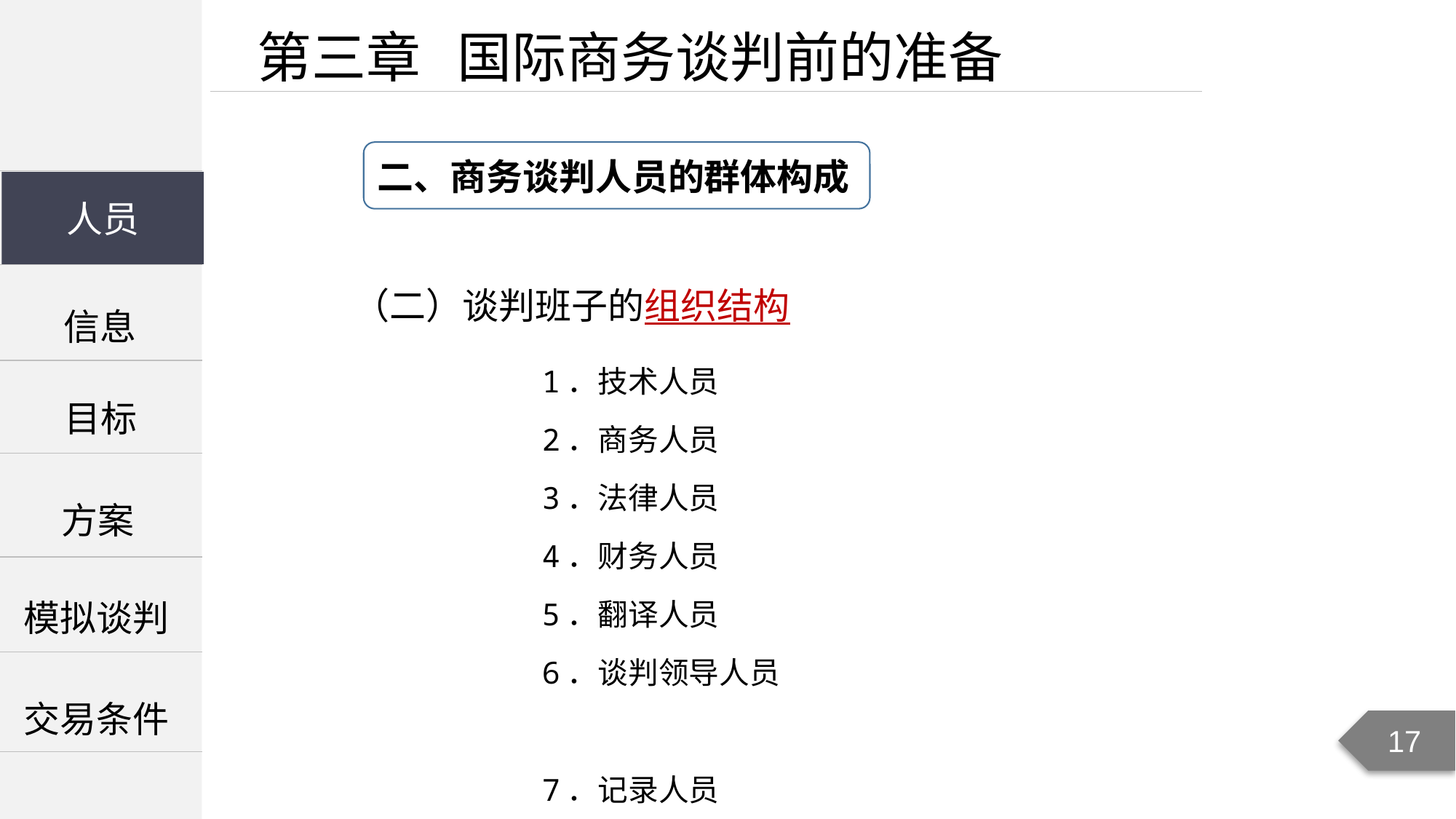

第三章   国际商务谈判前的准备
二、商务谈判人员的群体构成
|  |
| --- |
|  |
|  |
人员

人员
（二）谈判班子的组织结构
信息
1．技术人员
2．商务人员
3．法律人员
4．财务人员
5．翻译人员
6．谈判领导人员
7．记录人员
目标
方案
模拟谈判
交易条件
17